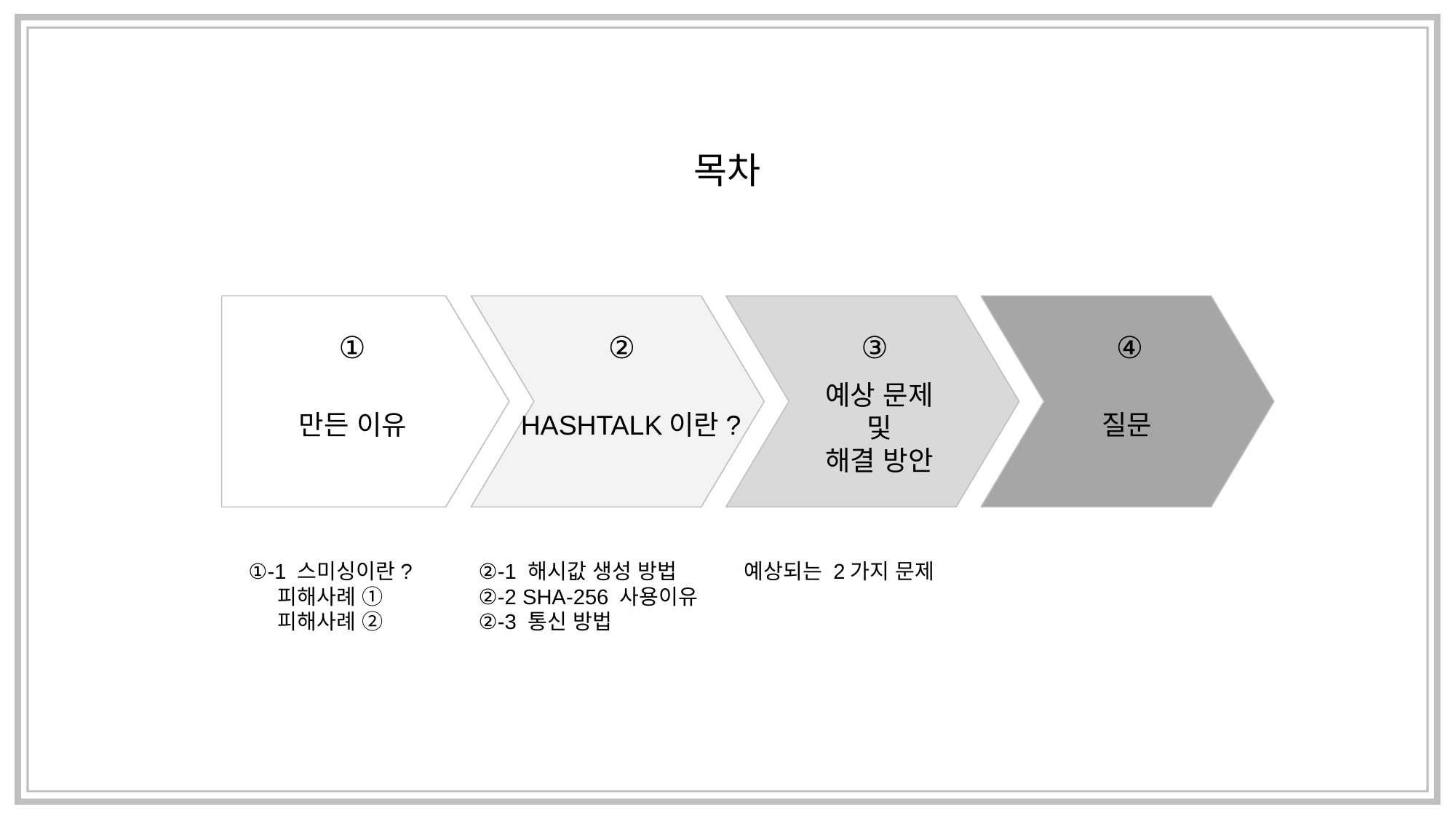

목차

①
②
③
④
예상 문제
및
해결 방안
만든 이유
HASHTALK이란?
질문
①-1 스미싱이란?
피해사례 ①
피해사례 ②
②-1 해시값 생성 방법
②-2 SHA-256 사용이유
②-3 통신 방법
예상되는 2가지 문제